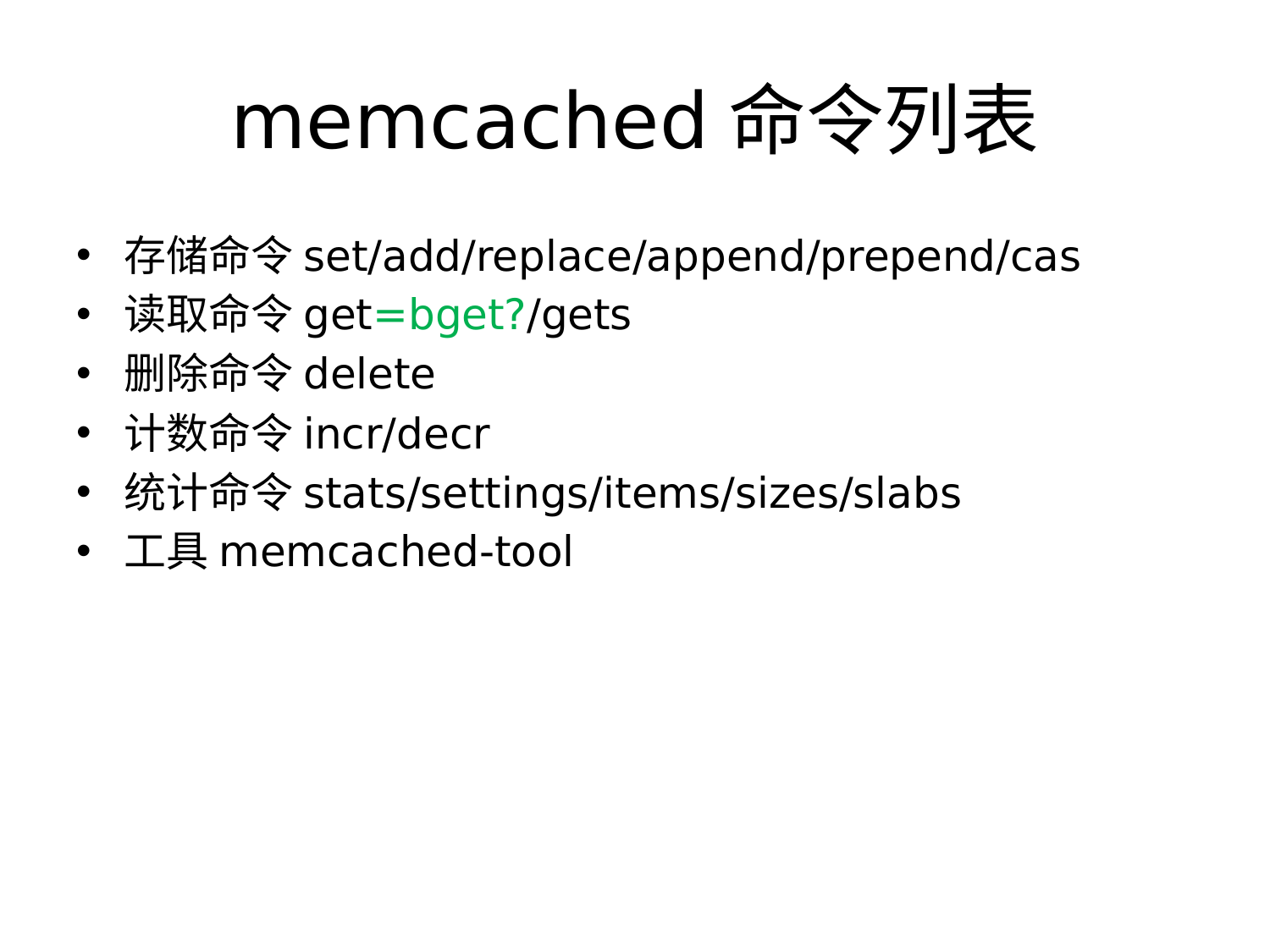

# memcached命令列表
存储命令set/add/replace/append/prepend/cas
读取命令get=bget?/gets
删除命令delete
计数命令incr/decr
统计命令stats/settings/items/sizes/slabs
工具memcached-tool